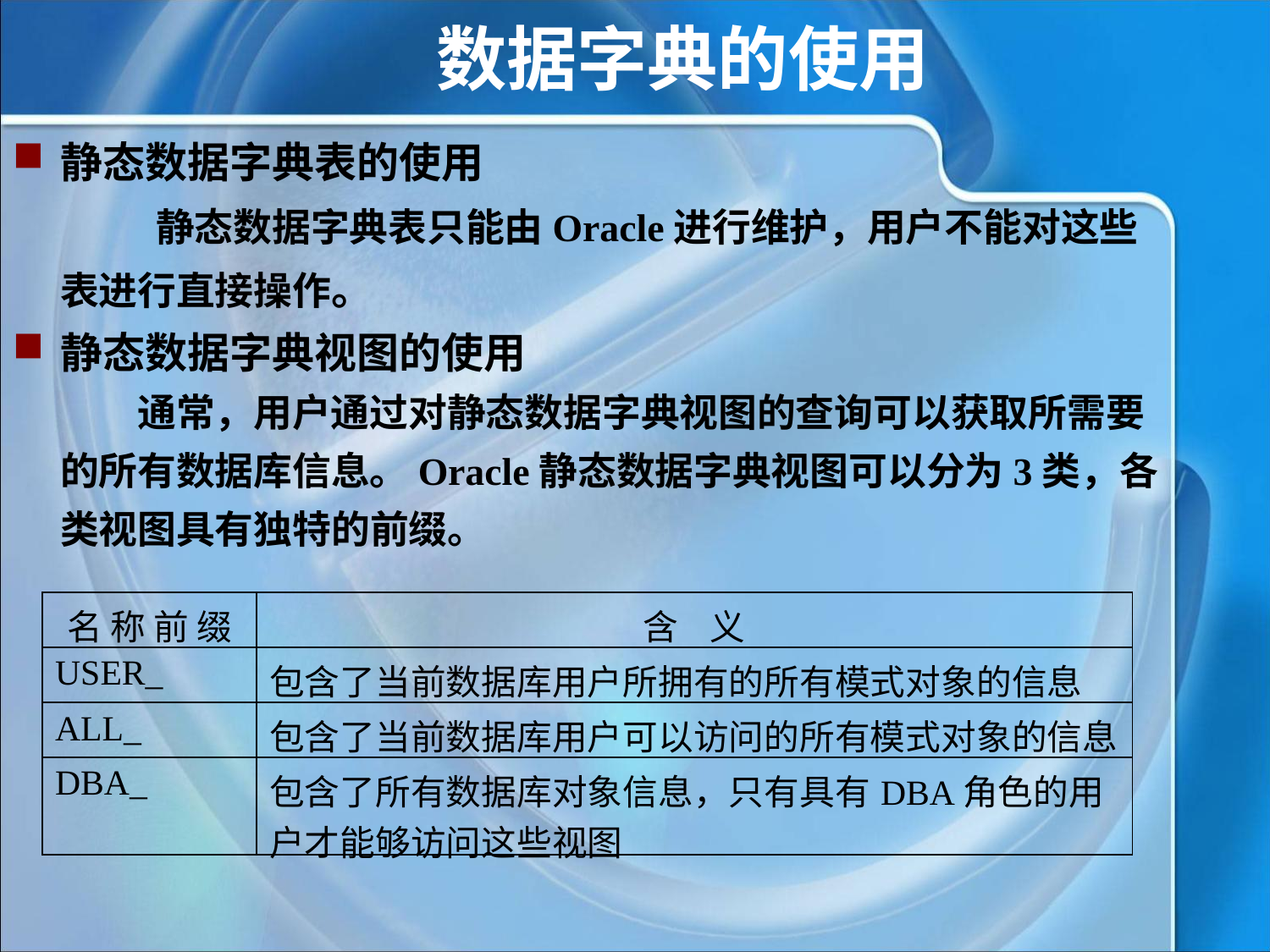

数据字典的使用
静态数据字典表的使用
              静态数据字典表只能由Oracle进行维护，用户不能对这些表进行直接操作。
静态数据字典视图的使用
             通常，用户通过对静态数据字典视图的查询可以获取所需要的所有数据库信息。Oracle静态数据字典视图可以分为3类，各类视图具有独特的前缀。
| 名 称 前 缀 | 含 义 |
| --- | --- |
| USER\_ | 包含了当前数据库用户所拥有的所有模式对象的信息 |
| ALL\_ | 包含了当前数据库用户可以访问的所有模式对象的信息 |
| DBA\_ | 包含了所有数据库对象信息，只有具有DBA角色的用户才能够访问这些视图 |